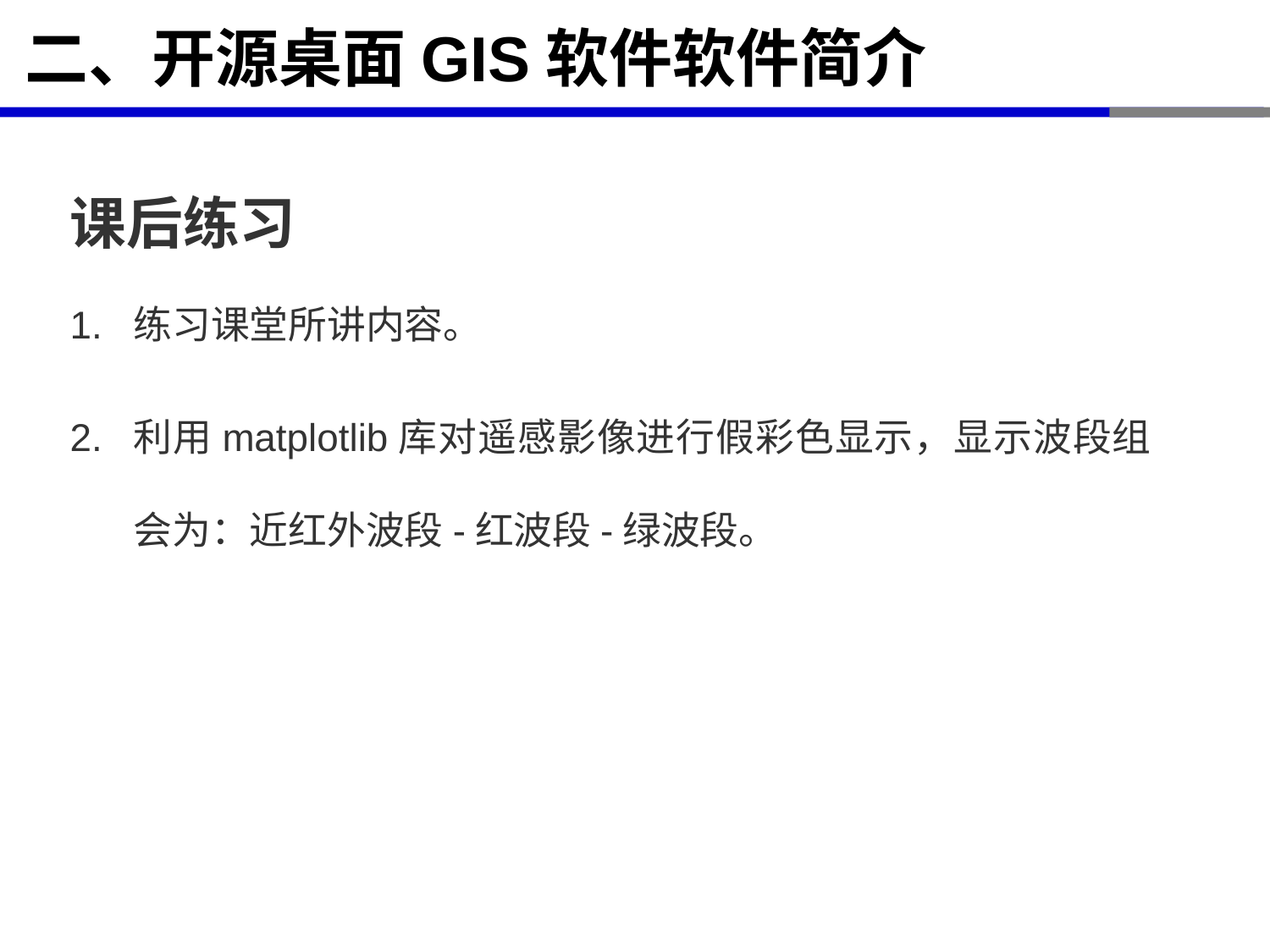

# 二、开源桌面GIS软件软件简介
课后练习
练习课堂所讲内容。
利用matplotlib库对遥感影像进行假彩色显示，显示波段组会为：近红外波段-红波段-绿波段。